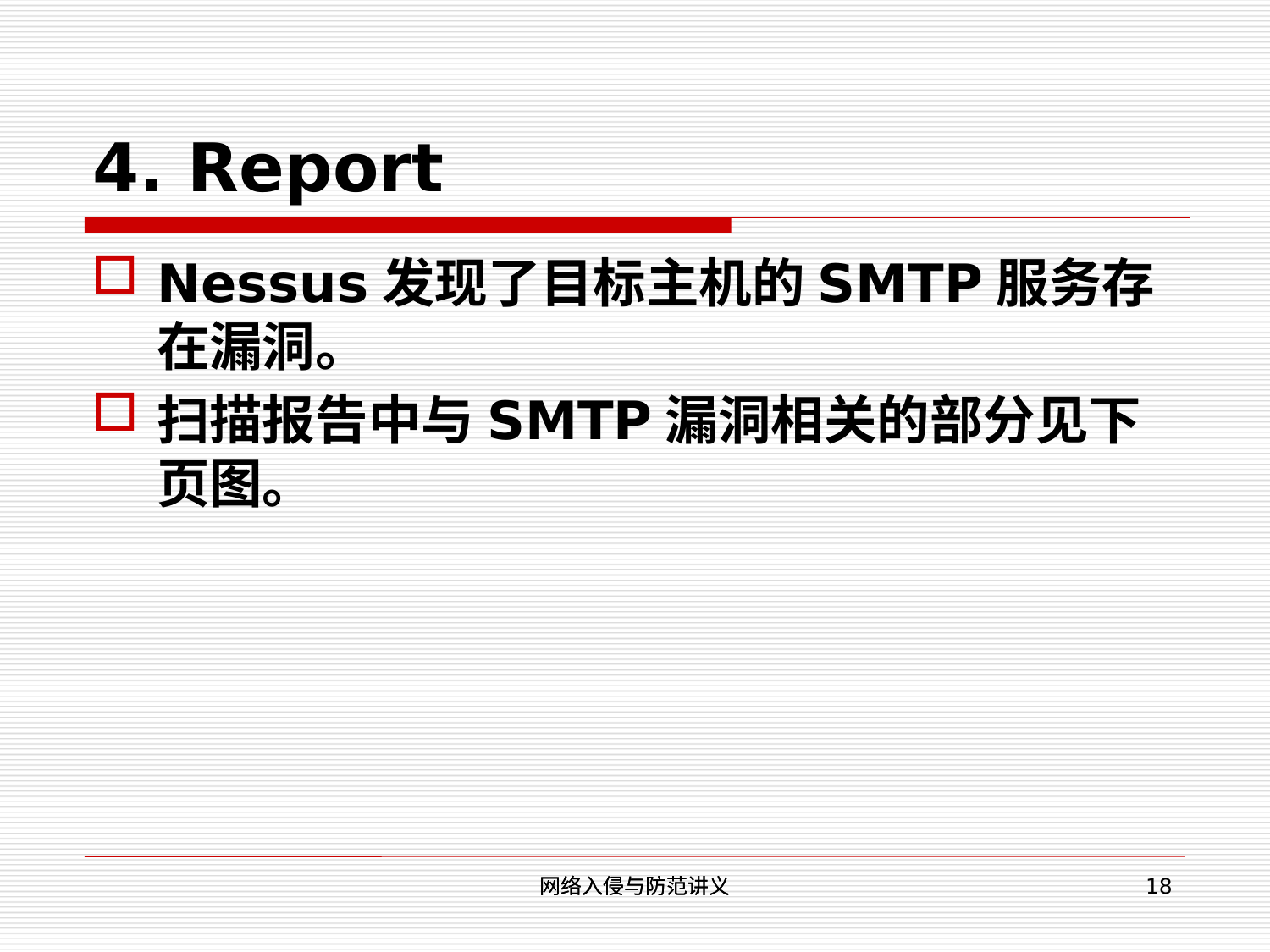

# 4. Report
Nessus发现了目标主机的SMTP服务存在漏洞。
扫描报告中与SMTP漏洞相关的部分见下页图。

网络入侵与防范讲义
网络入侵与防范讲义
18
18